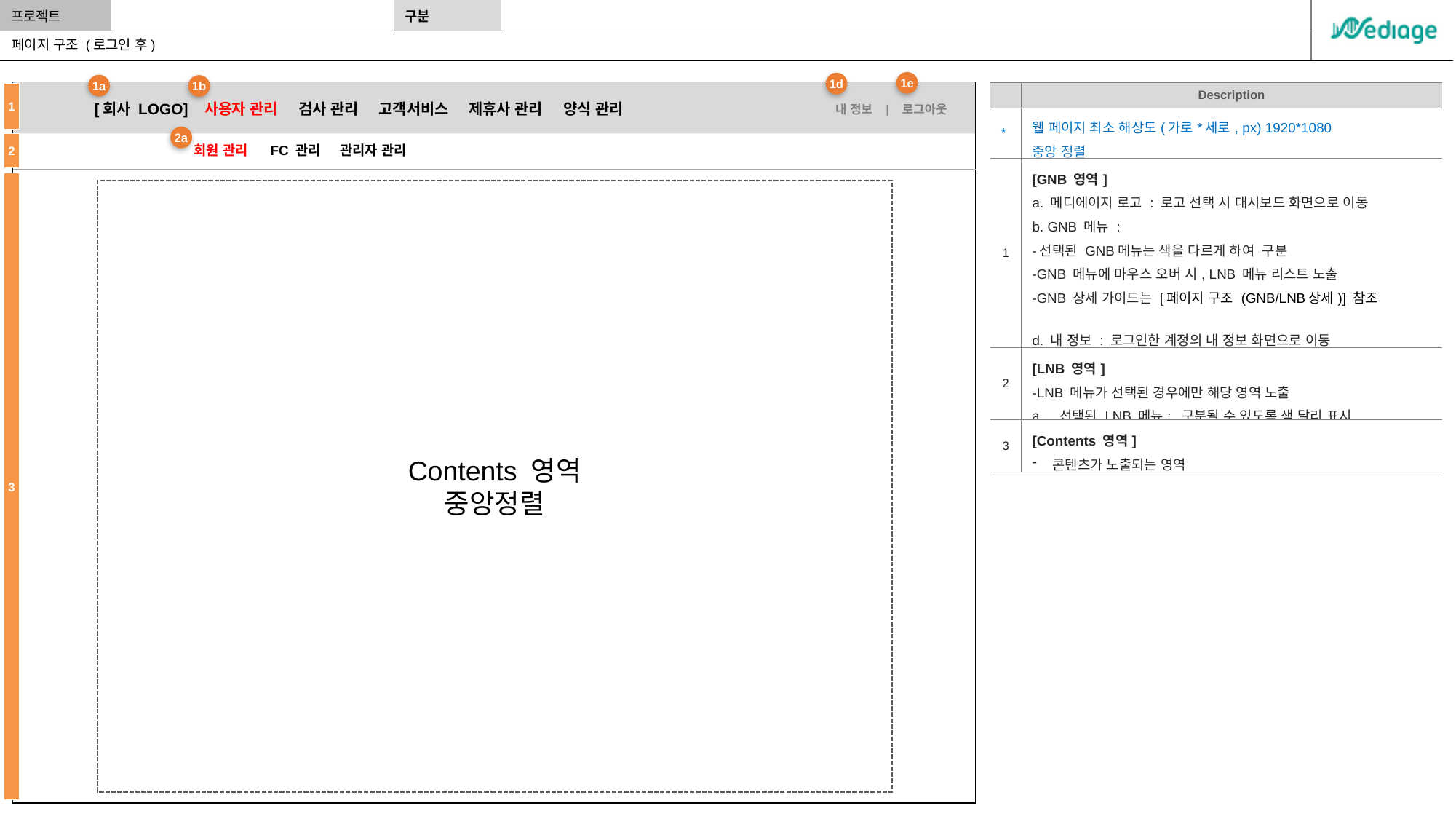

# 페이지 구조 (로그인 후)
1e
1d
1a
1b

|  | Description |
| --- | --- |
| \* | 웹 페이지 최소 해상도(가로\*세로, px) 1920\*1080 중앙 정렬 |
| 1 | [GNB 영역] a. 메디에이지 로고 : 로고 선택 시 대시보드 화면으로 이동 b. GNB 메뉴 : -선택된 GNB메뉴는 색을 다르게 하여 구분 -GNB 메뉴에 마우스 오버 시, LNB 메뉴 리스트 노출 -GNB 상세 가이드는 [페이지 구조 (GNB/LNB상세)] 참조 d. 내 정보 : 로그인한 계정의 내 정보 화면으로 이동 e. 로그아웃 : 클릭 시 로그아웃 됨 |
| 2 | [LNB 영역] -LNB 메뉴가 선택된 경우에만 해당 영역 노출 선택된 LNB 메뉴: 구분될 수 있도록 색 달리 표시 |
| 3 | [Contents 영역] 콘텐츠가 노출되는 영역 |
1
[회사 LOGO]   사용자 관리     검사 관리     고객서비스     제휴사 관리     양식 관리
내 정보   |   로그아웃
2a
2
회원 관리     FC 관리     관리자 관리
3
Contents 영역
중앙정렬